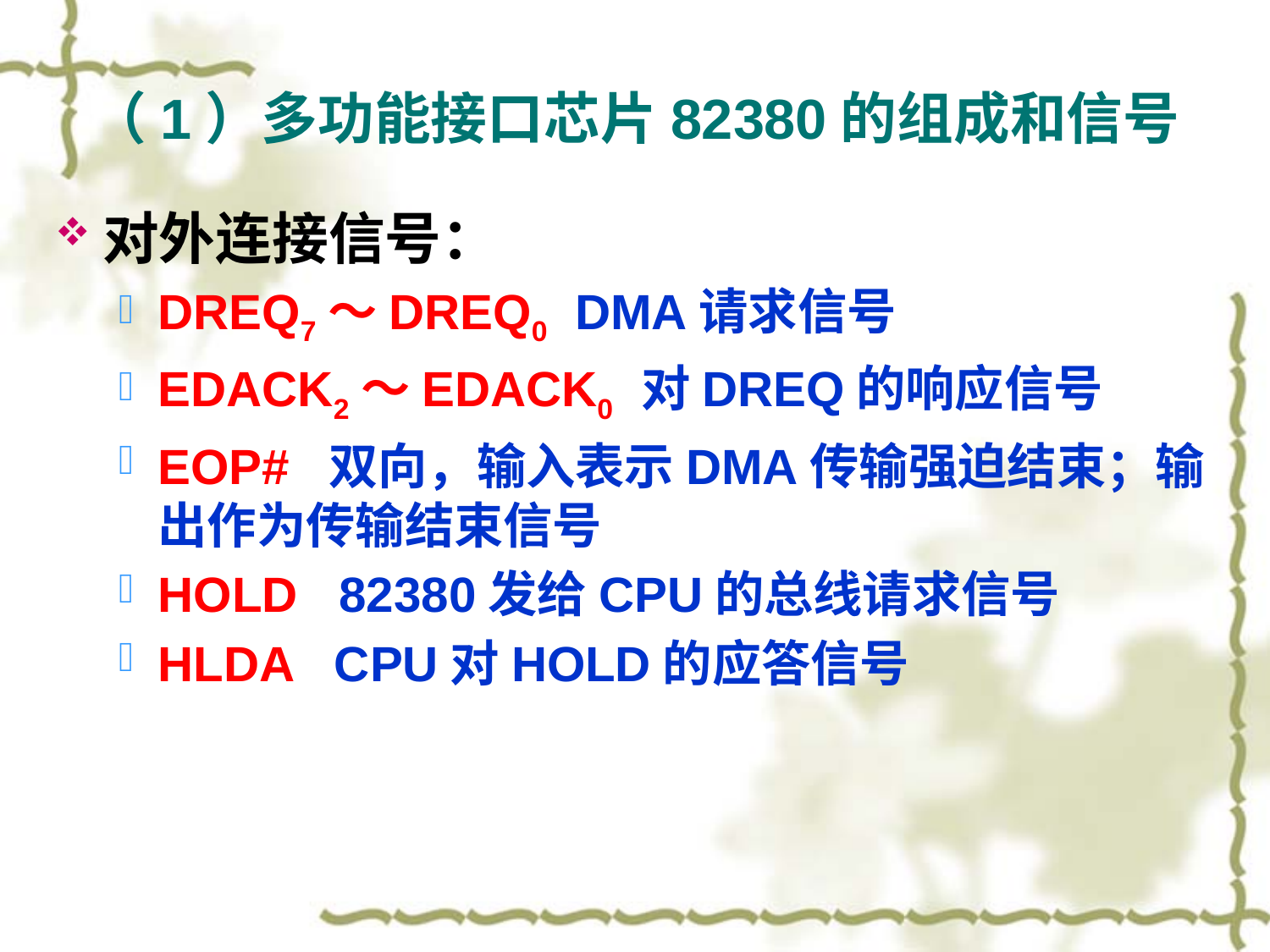

# （1）多功能接口芯片82380的组成和信号
对外连接信号：
DREQ7～DREQ0  DMA请求信号
EDACK2～EDACK0  对DREQ的响应信号
EOP#  双向，输入表示DMA传输强迫结束；输出作为传输结束信号
HOLD   82380发给CPU的总线请求信号
HLDA   CPU对HOLD的应答信号